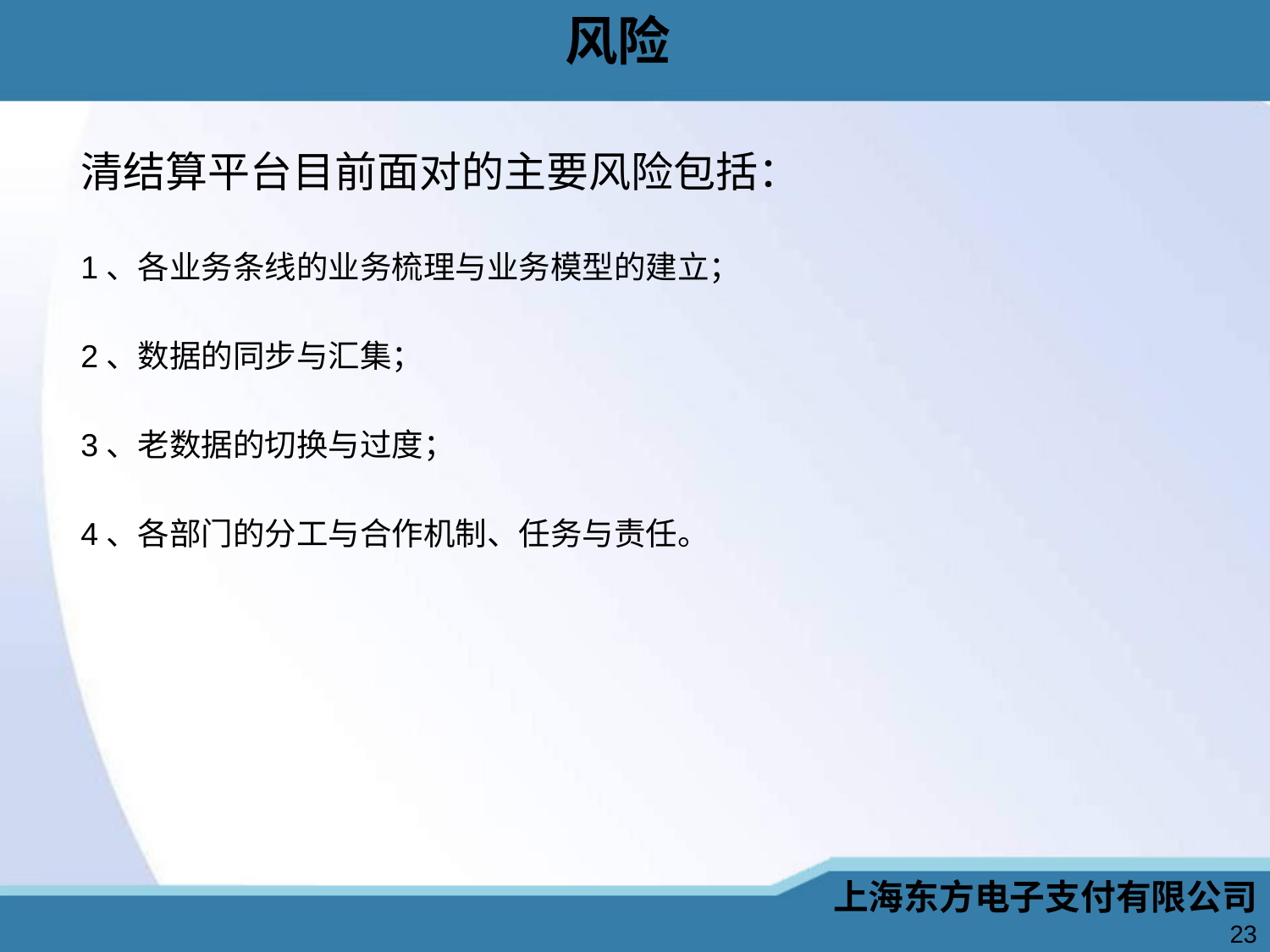

# 风险
清结算平台目前面对的主要风险包括：

1、各业务条线的业务梳理与业务模型的建立；

2、数据的同步与汇集；

3、老数据的切换与过度；

4、各部门的分工与合作机制、任务与责任。

上海东方电子支付有限公司

23